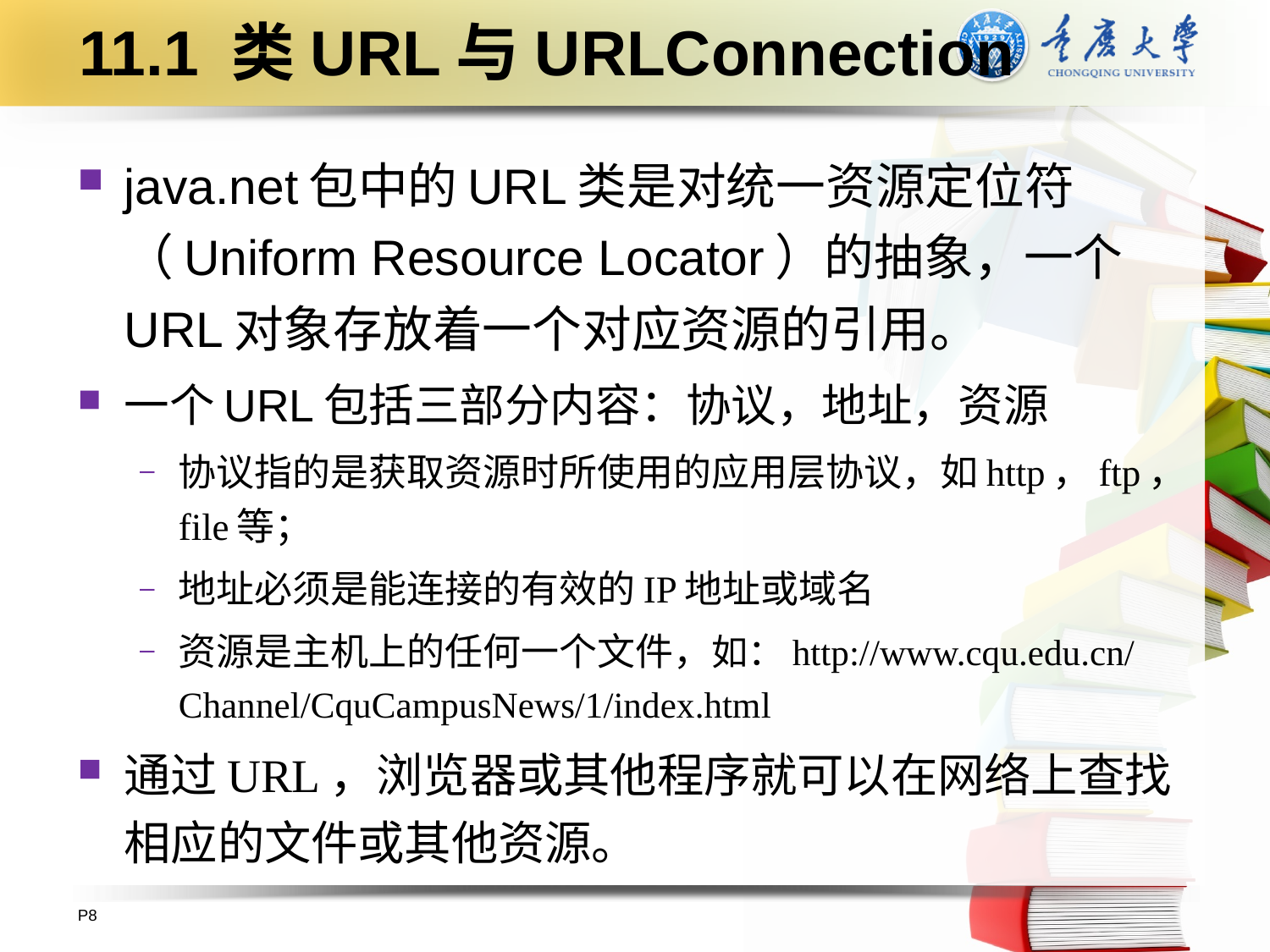

# 11.1 类URL与URLConnection
java.net包中的URL类是对统一资源定位符（Uniform Resource Locator）的抽象，一个URL对象存放着一个对应资源的引用。
一个URL包括三部分内容：协议，地址，资源
协议指的是获取资源时所使用的应用层协议，如http，ftp，file等；
地址必须是能连接的有效的IP地址或域名
资源是主机上的任何一个文件，如：http://www.cqu.edu.cn/Channel/CquCampusNews/1/index.html
通过URL，浏览器或其他程序就可以在网络上查找相应的文件或其他资源。

P8